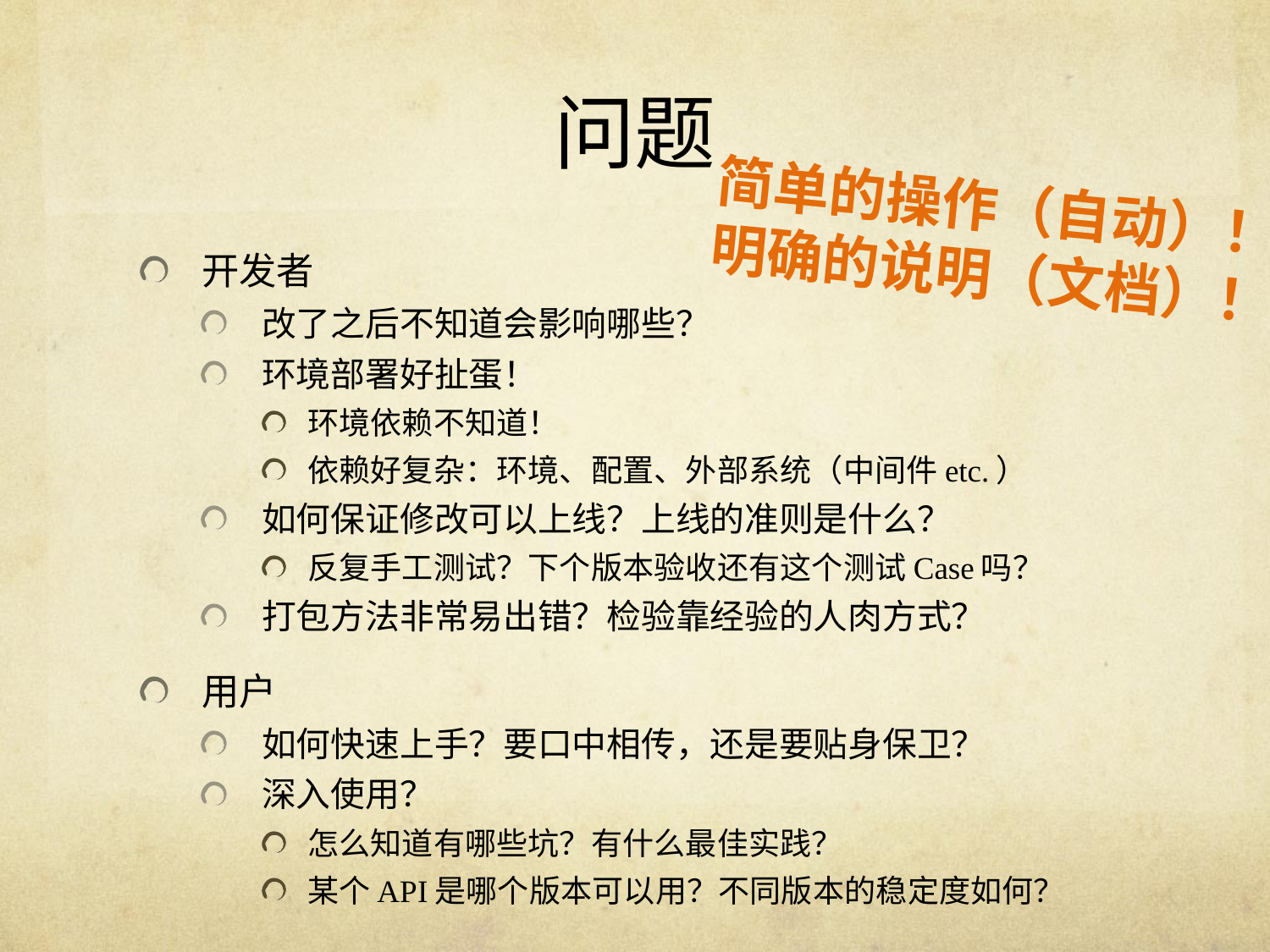

# 问题
简单的操作（自动）！
明确的说明（文档）！
开发者
改了之后不知道会影响哪些？
环境部署好扯蛋！
环境依赖不知道！
依赖好复杂：环境、配置、外部系统（中间件etc.）
如何保证修改可以上线？上线的准则是什么？
反复手工测试？下个版本验收还有这个测试Case吗？
打包方法非常易出错？检验靠经验的人肉方式？
用户
如何快速上手？要口中相传，还是要贴身保卫？
深入使用？
怎么知道有哪些坑？有什么最佳实践？
某个API是哪个版本可以用？不同版本的稳定度如何？